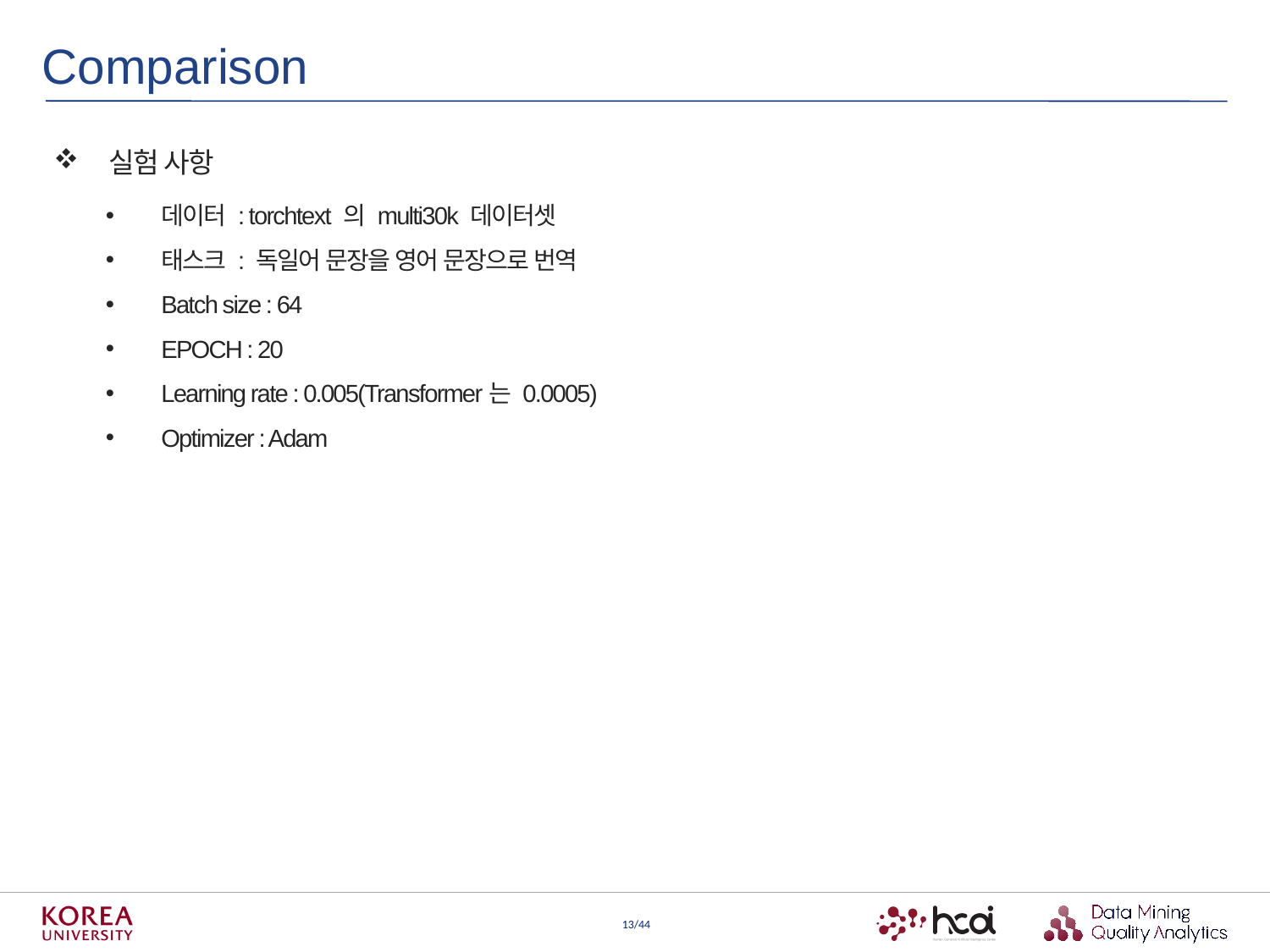

Comparison
실험 사항
데이터 : torchtext 의 multi30k 데이터셋
태스크 : 독일어 문장을 영어 문장으로 번역
Batch size : 64
EPOCH : 20
Learning rate : 0.005(Transformer는 0.0005)
Optimizer : Adam